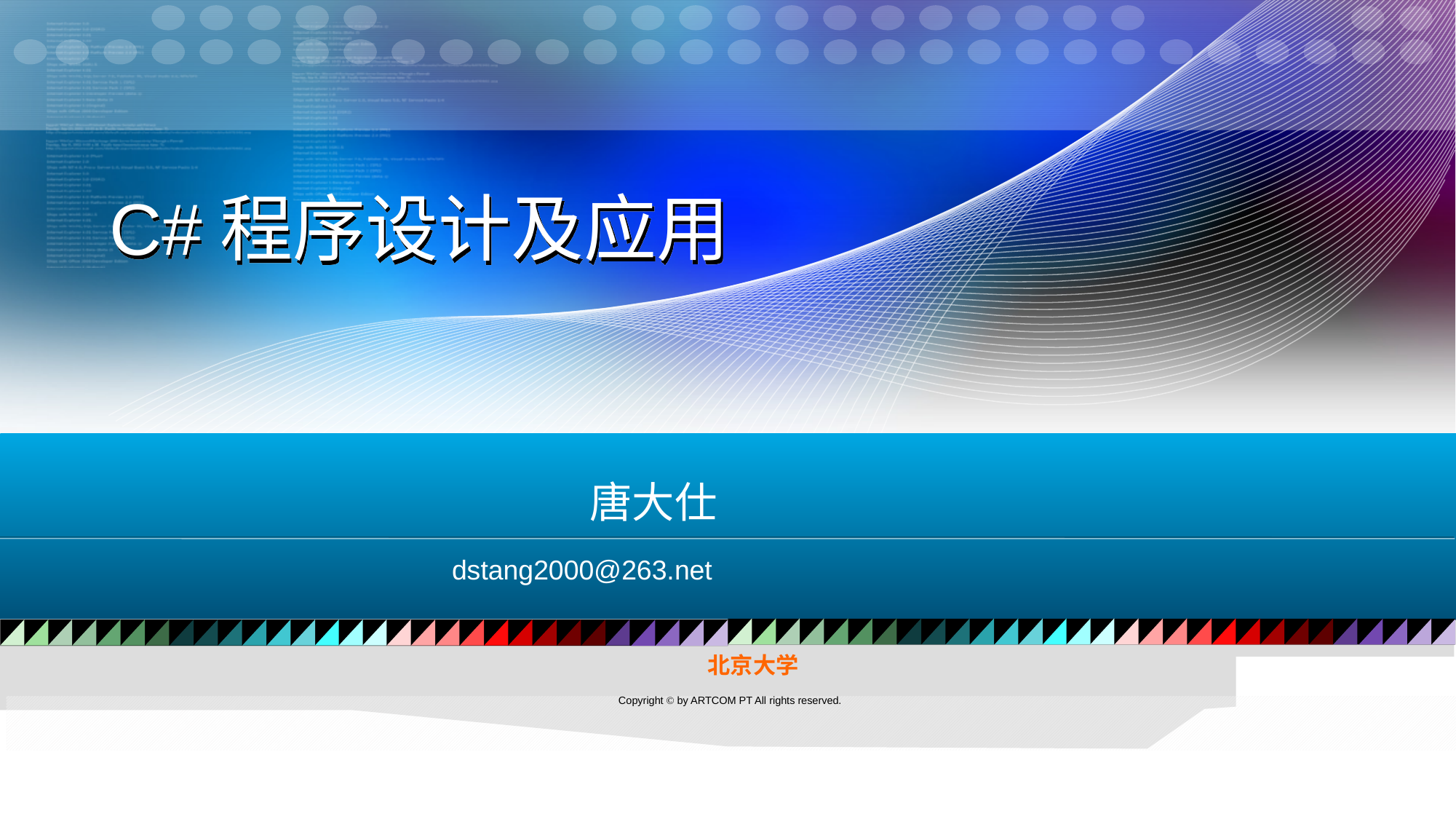

C#程序设计及应用
唐大仕
dstang2000@263.net
北京大学
Copyright © by ARTCOM PT All rights reserved.